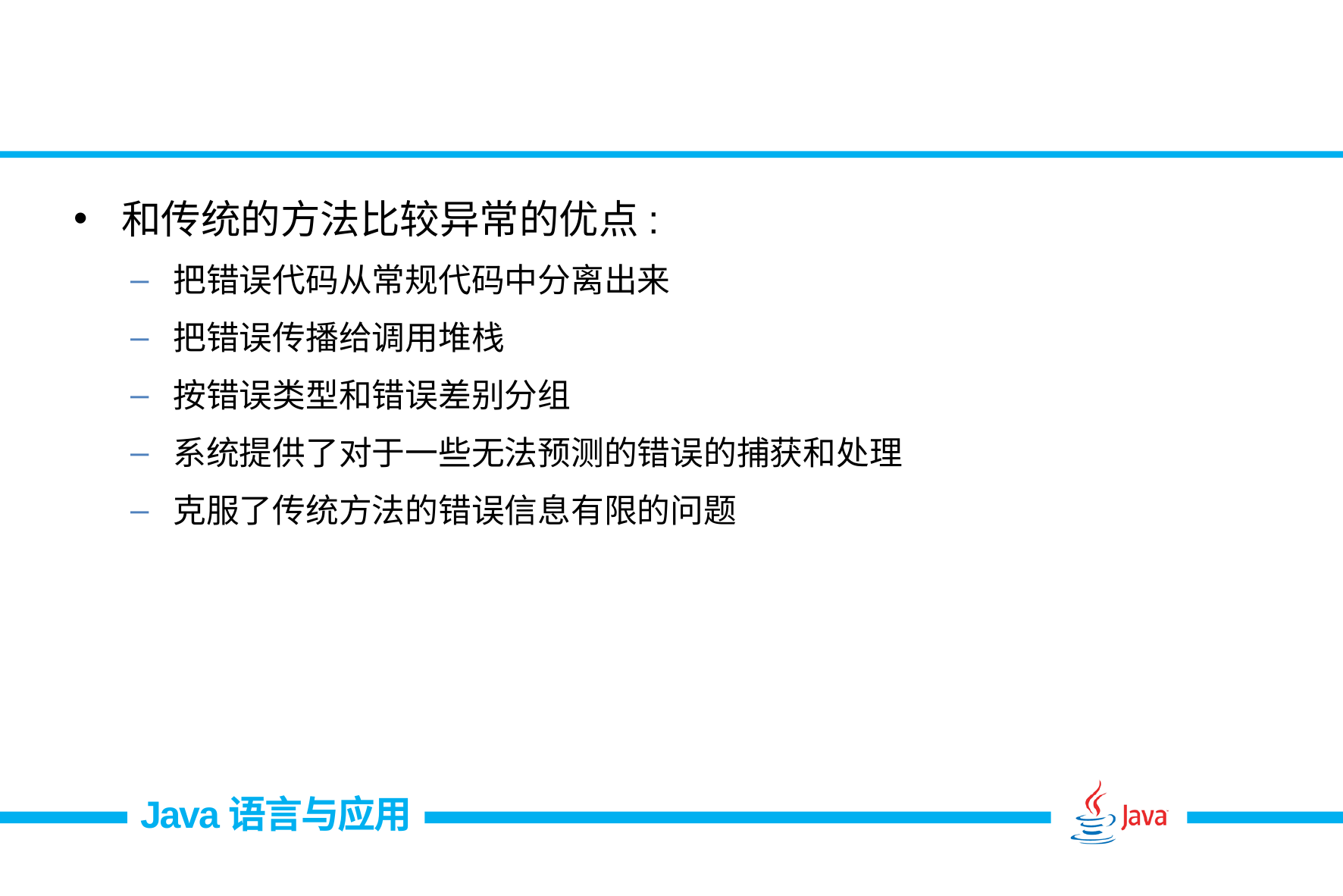

9
和传统的方法比较异常的优点:
把错误代码从常规代码中分离出来
把错误传播给调用堆栈
按错误类型和错误差别分组
系统提供了对于一些无法预测的错误的捕获和处理
克服了传统方法的错误信息有限的问题
#